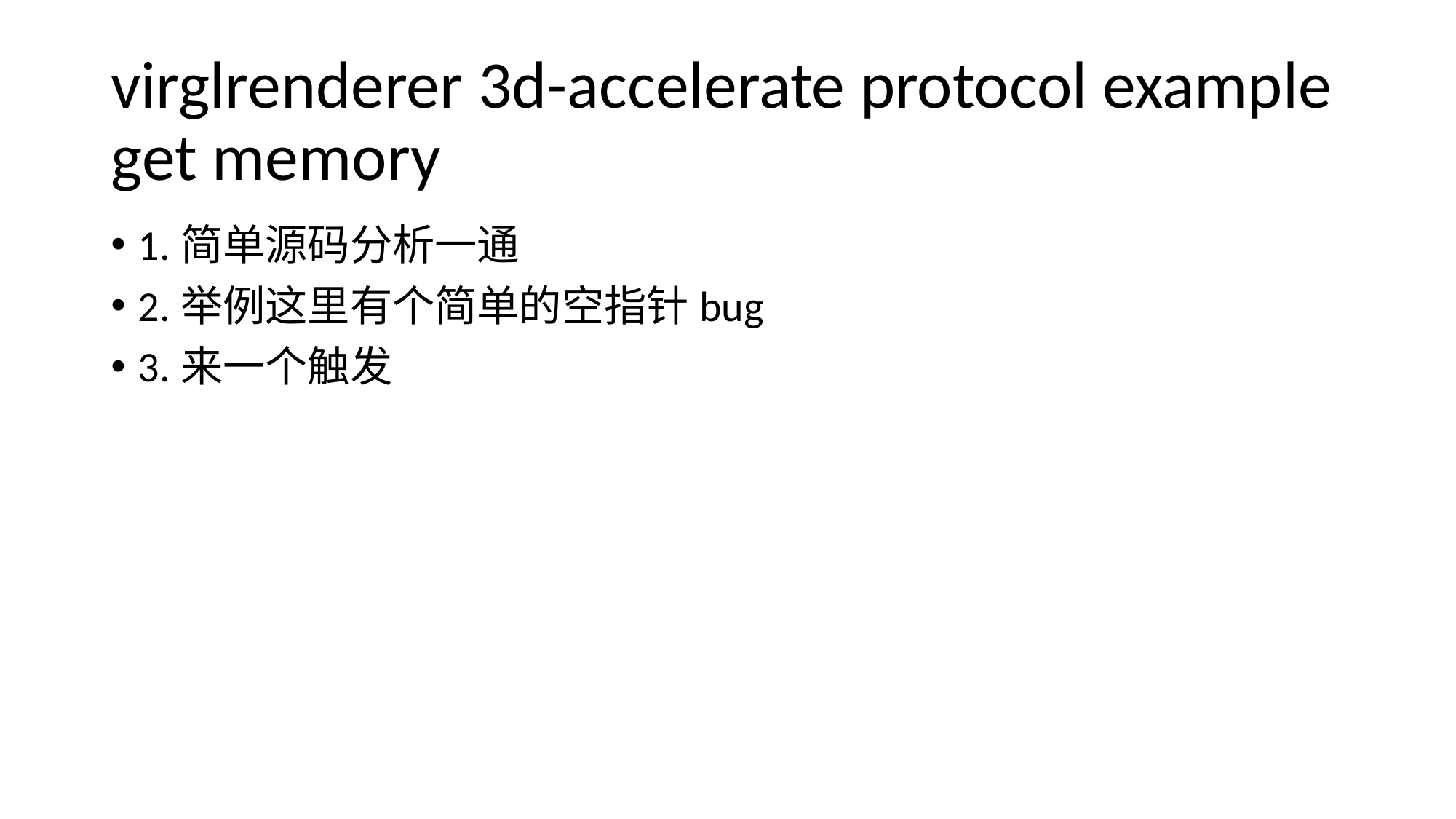

# virglrenderer 3d-accelerate protocol example get memory
1.简单源码分析一通
2.举例这里有个简单的空指针bug
3.来一个触发